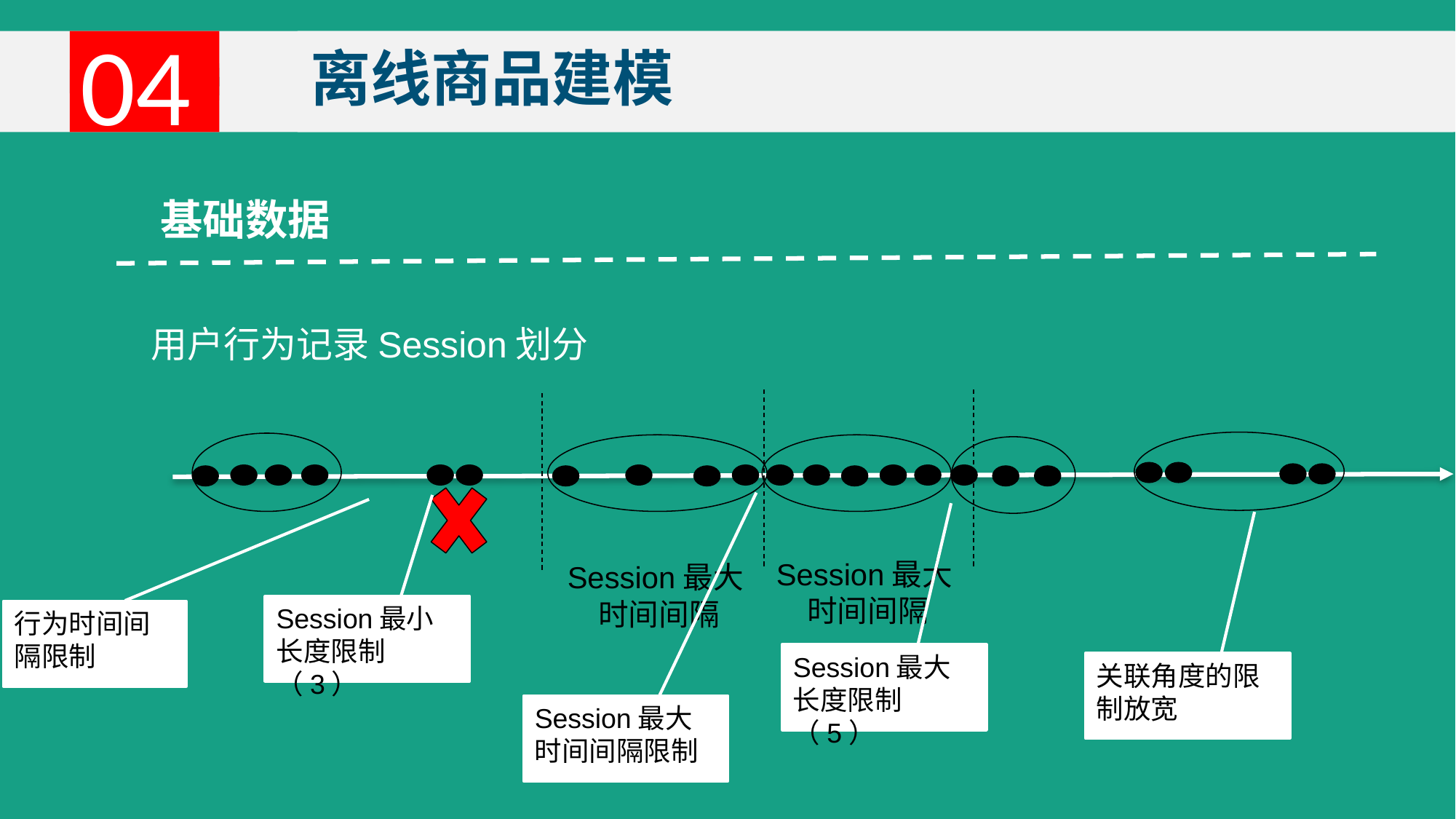

04

离线商品建模
产品原型
基础数据

用户行为记录Session划分

Session最大  时间间隔
Session最大  时间间隔
Session最小长度限制（3）
行为时间间隔限制
Session最大长度限制（5）
Session最大时间间隔限制

关联角度的限制放宽